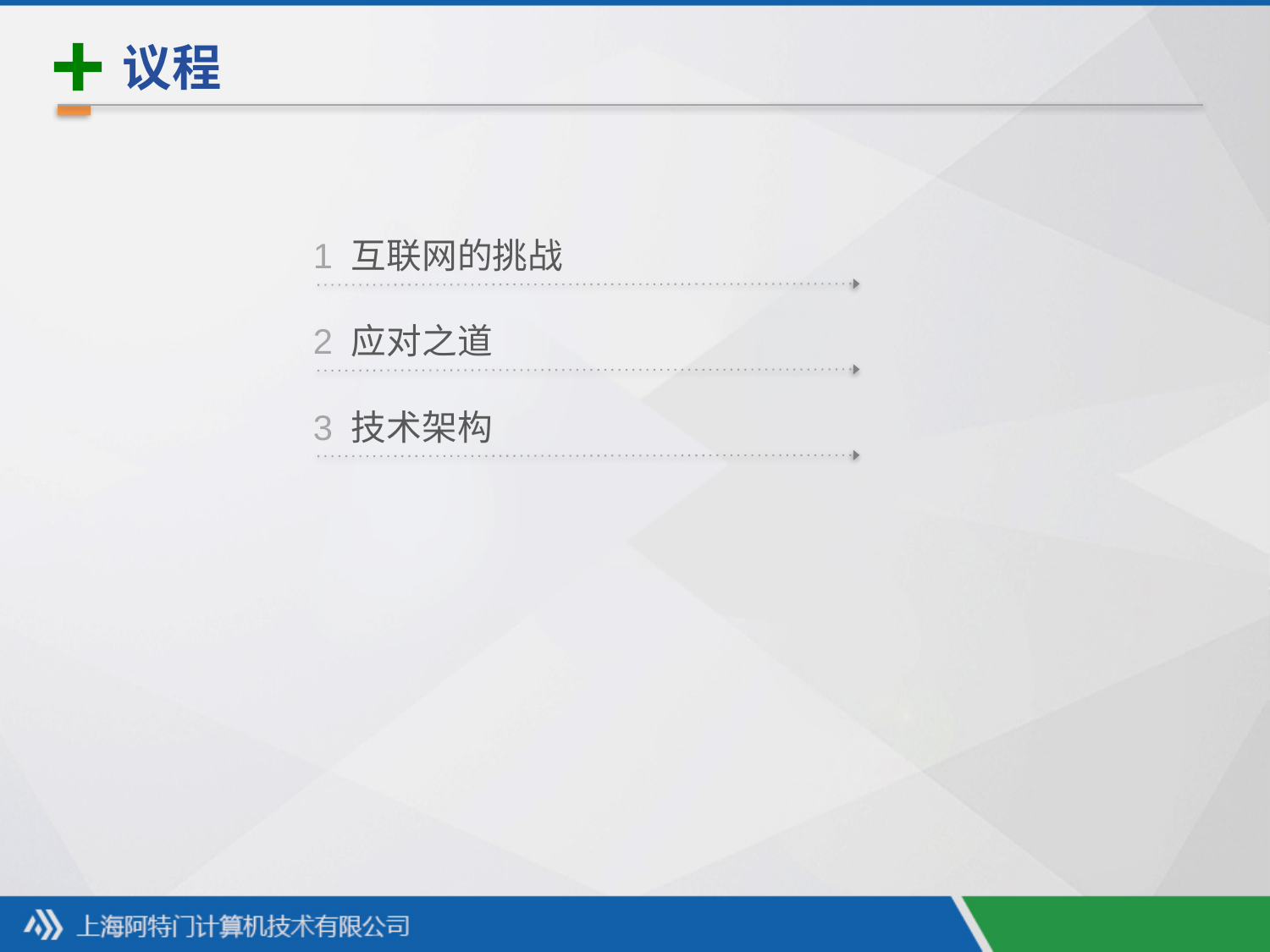

议程

1 互联网的挑战

2 应对之道

3 技术架构